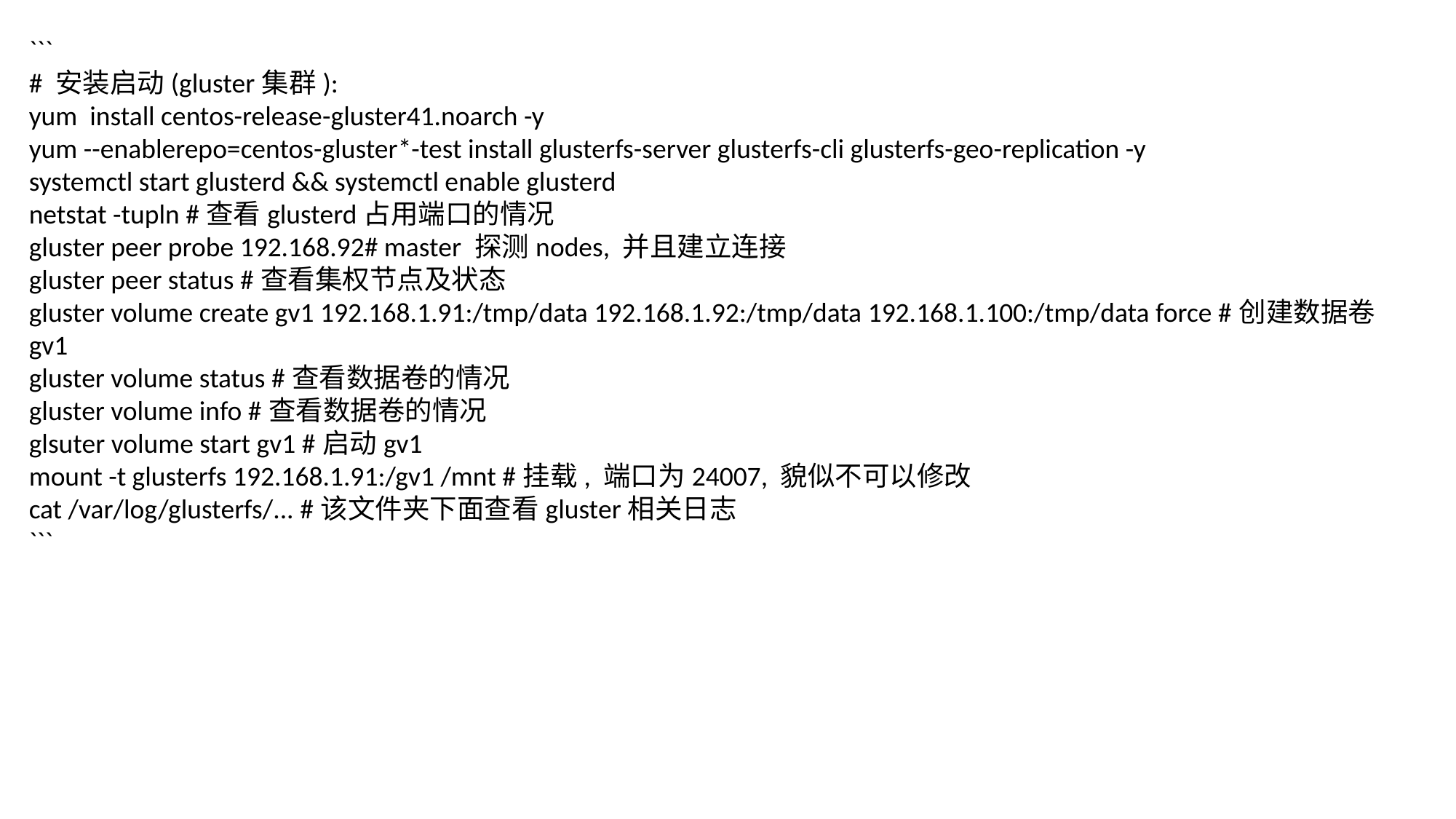

```
# 安装启动(gluster集群):
yum  install centos-release-gluster41.noarch -y
yum --enablerepo=centos-gluster*-test install glusterfs-server glusterfs-cli glusterfs-geo-replication -y
systemctl start glusterd && systemctl enable glusterd
netstat -tupln #查看glusterd占用端口的情况
gluster peer probe 192.168.92# master 探测nodes, 并且建立连接
gluster peer status #查看集权节点及状态
gluster volume create gv1 192.168.1.91:/tmp/data 192.168.1.92:/tmp/data 192.168.1.100:/tmp/data force #创建数据卷gv1
gluster volume status #查看数据卷的情况
gluster volume info #查看数据卷的情况
glsuter volume start gv1 #启动gv1
mount -t glusterfs 192.168.1.91:/gv1 /mnt #挂载, 端口为24007, 貌似不可以修改
cat /var/log/glusterfs/... #该文件夹下面查看gluster相关日志
```